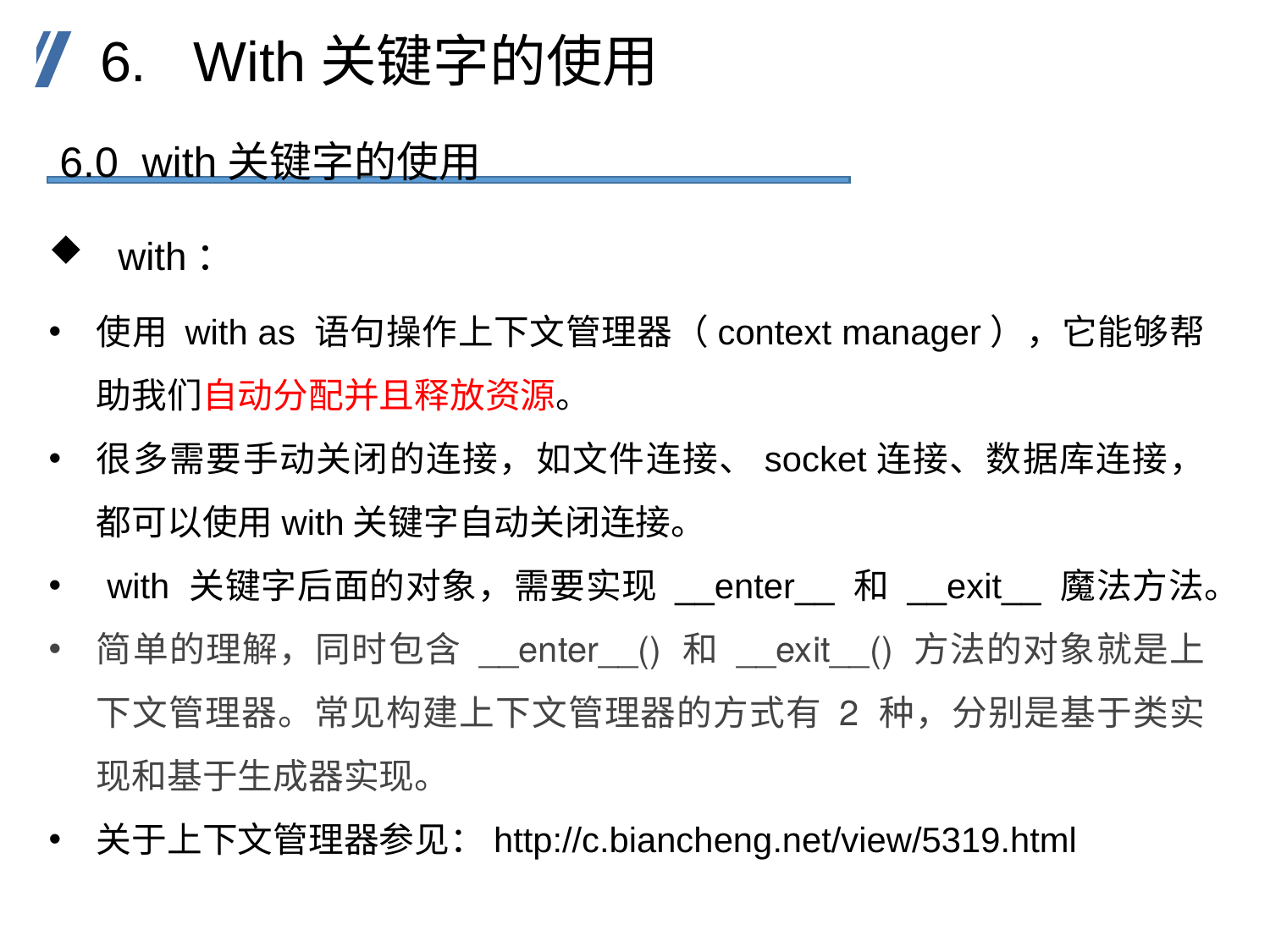

6.   With关键字的使用
6.0  with关键字的使用

  with：
使用 with as 语句操作上下文管理器（context manager），它能够帮助我们自动分配并且释放资源。
很多需要手动关闭的连接，如文件连接、socket连接、数据库连接，都可以使用with关键字自动关闭连接。
 with 关键字后面的对象，需要实现 __enter__ 和 __exit__ 魔法方法。
简单的理解，同时包含 __enter__() 和 __exit__() 方法的对象就是上下文管理器。常见构建上下文管理器的方式有 2 种，分别是基于类实现和基于生成器实现。
关于上下文管理器参见：http://c.biancheng.net/view/5319.html